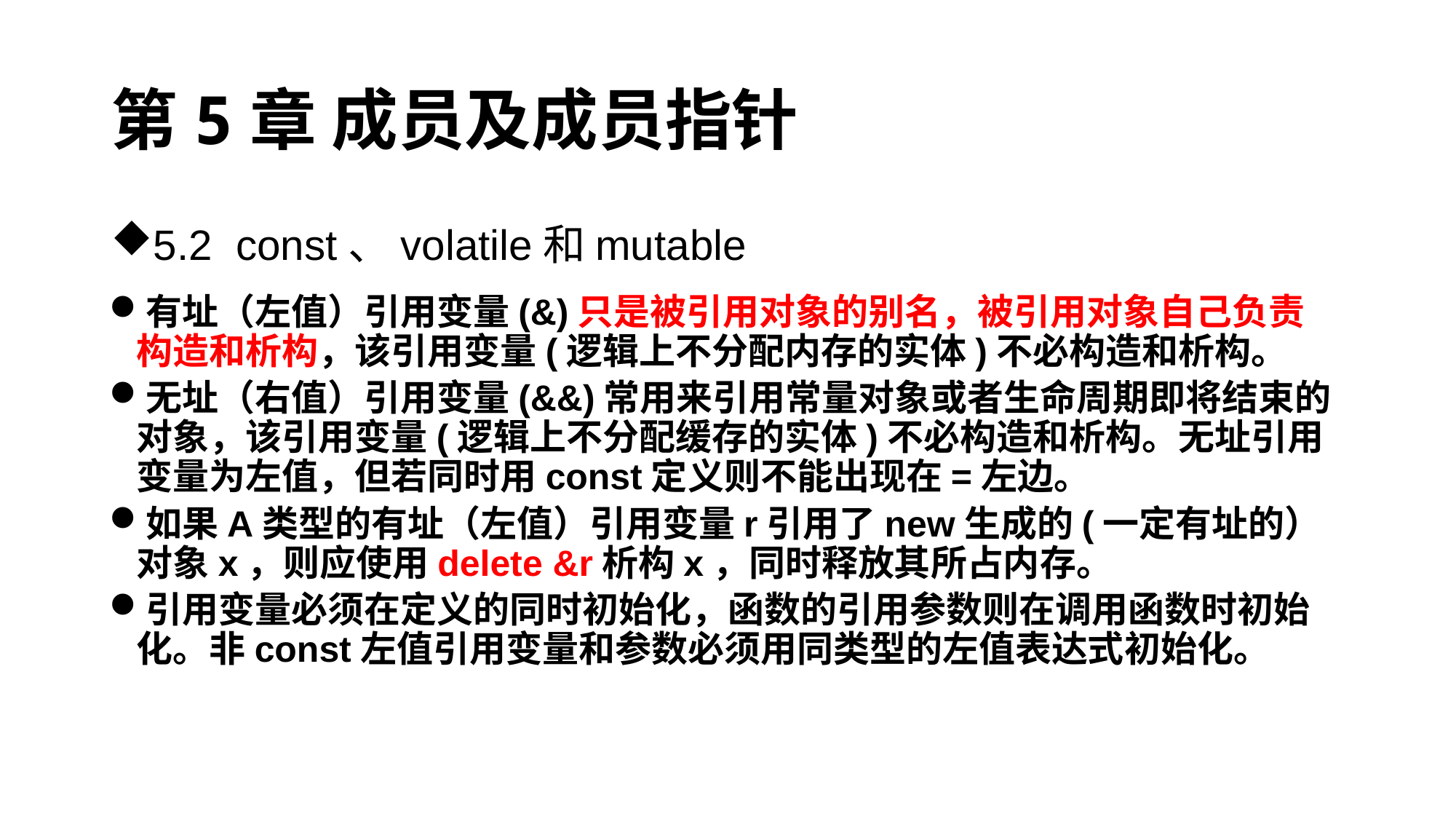

# 第5章 成员及成员指针
5.2  const、volatile和mutable
有址（左值）引用变量(&)只是被引用对象的别名，被引用对象自己负责构造和析构，该引用变量(逻辑上不分配内存的实体)不必构造和析构。
无址（右值）引用变量(&&)常用来引用常量对象或者生命周期即将结束的对象，该引用变量(逻辑上不分配缓存的实体)不必构造和析构。无址引用变量为左值，但若同时用const定义则不能出现在=左边。
如果A类型的有址（左值）引用变量r引用了new生成的(一定有址的）对象x，则应使用delete &r析构x，同时释放其所占内存。
引用变量必须在定义的同时初始化，函数的引用参数则在调用函数时初始化。非const左值引用变量和参数必须用同类型的左值表达式初始化。